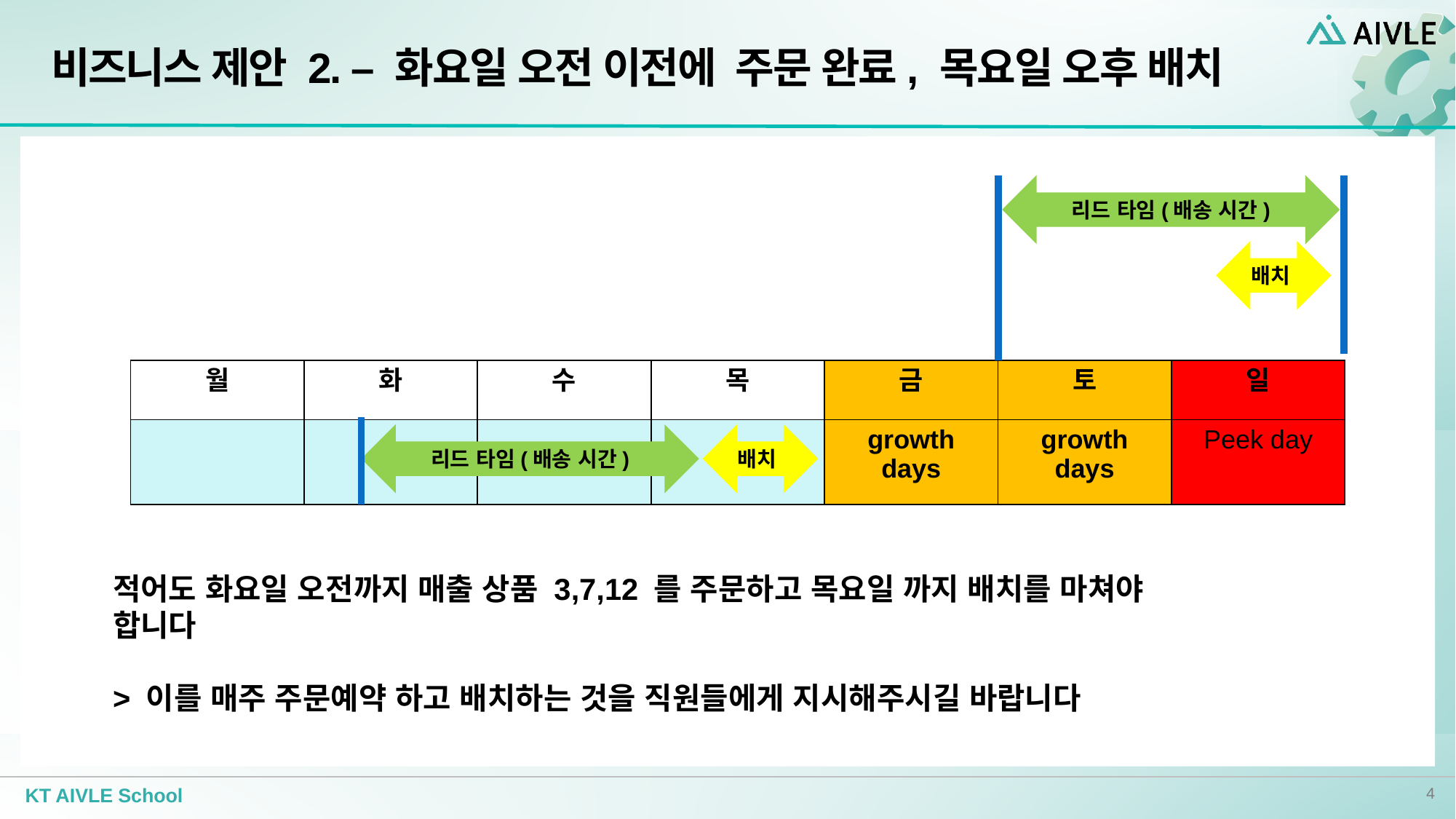

# 비즈니스 제안 2. – 화요일 오전 이전에  주문 완료, 목요일 오후 배치
리드 타임(배송 시간)
배치
| 월 | 화 | 수 | 목 | 금 | 토 | 일 |
| --- | --- | --- | --- | --- | --- | --- |
|  |  |  |  | growth days | growth days | Peek day |
리드 타임(배송 시간)
배치
적어도 화요일 오전까지 매출 상품 3,7,12 를 주문하고 목요일 까지 배치를 마쳐야 합니다

> 이를 매주 주문예약 하고 배치하는 것을 직원들에게 지시해주시길 바랍니다